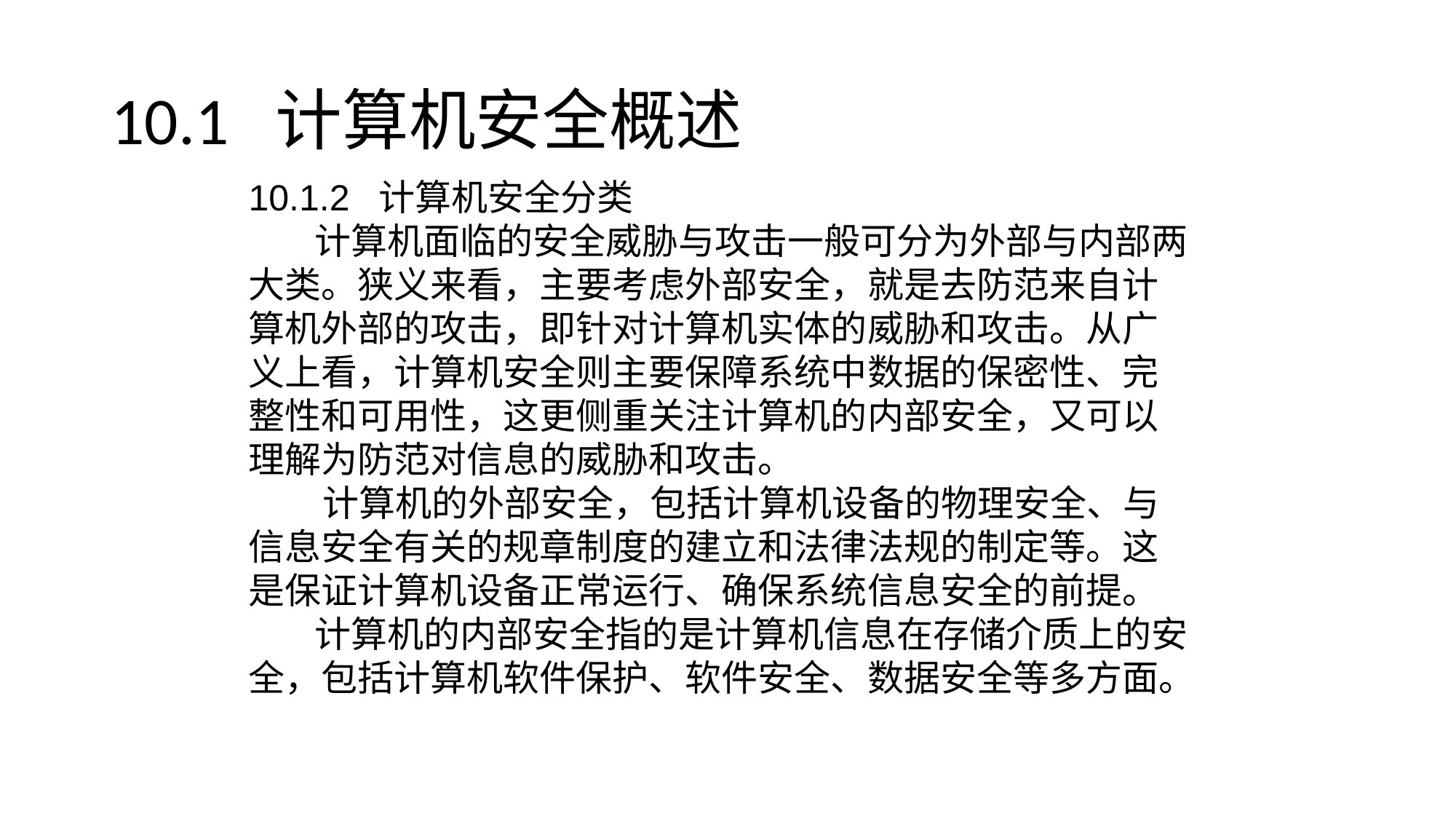

10.1  计算机安全概述
10.1.2  计算机安全分类
       计算机面临的安全威胁与攻击一般可分为外部与内部两大类。狭义来看，主要考虑外部安全，就是去防范来自计算机外部的攻击，即针对计算机实体的威胁和攻击。从广义上看，计算机安全则主要保障系统中数据的保密性、完整性和可用性，这更侧重关注计算机的内部安全，又可以理解为防范对信息的威胁和攻击。
        计算机的外部安全，包括计算机设备的物理安全、与信息安全有关的规章制度的建立和法律法规的制定等。这是保证计算机设备正常运行、确保系统信息安全的前提。
       计算机的内部安全指的是计算机信息在存储介质上的安全，包括计算机软件保护、软件安全、数据安全等多方面。
4